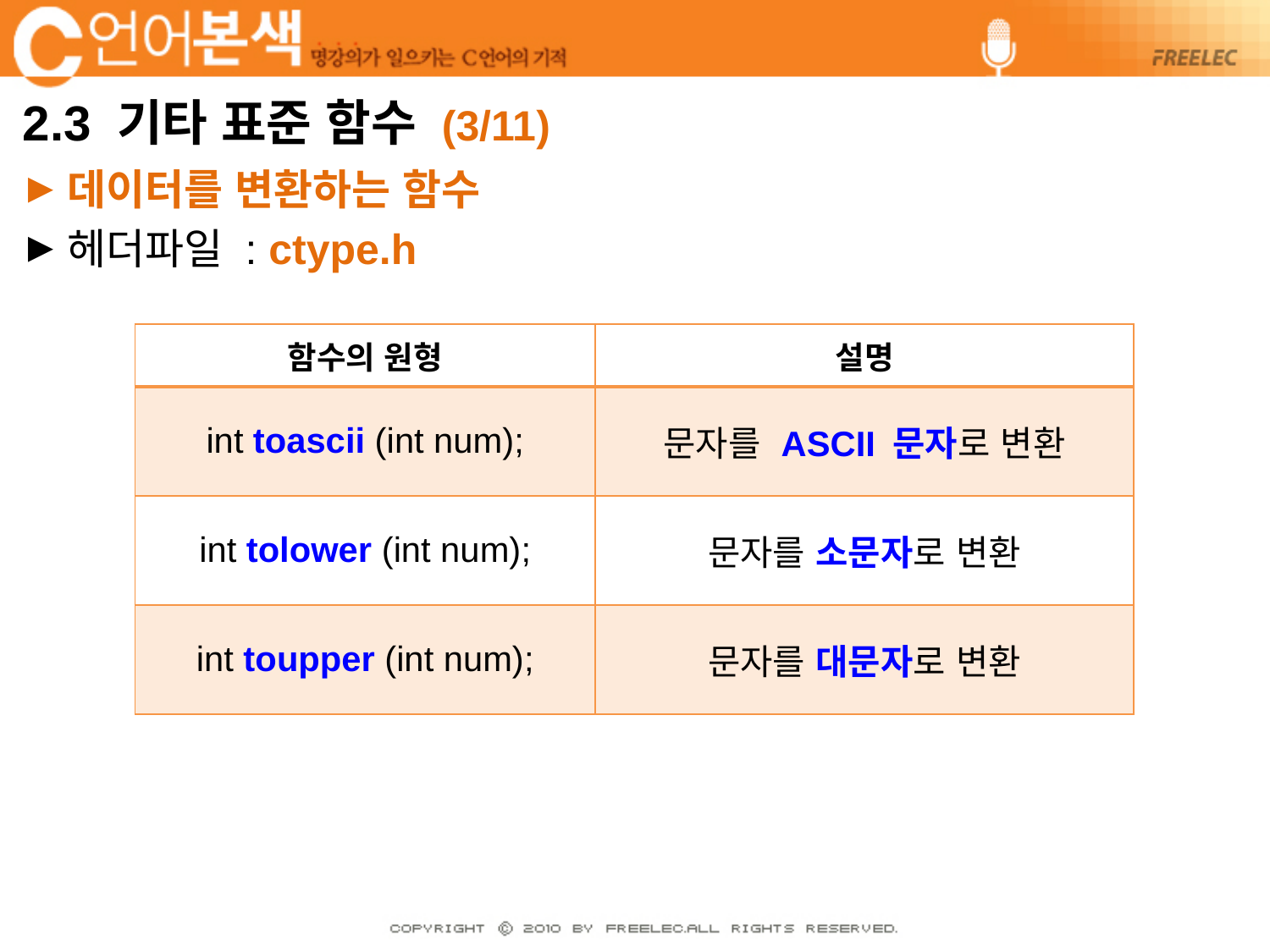

# 2.3 기타 표준 함수 (3/11)
데이터를 변환하는 함수
헤더파일 : ctype.h
| 함수의 원형 | 설명 |
| --- | --- |
| int toascii (int num); | 문자를 ASCII 문자로 변환 |
| int tolower (int num); | 문자를 소문자로 변환 |
| int toupper (int num); | 문자를 대문자로 변환 |